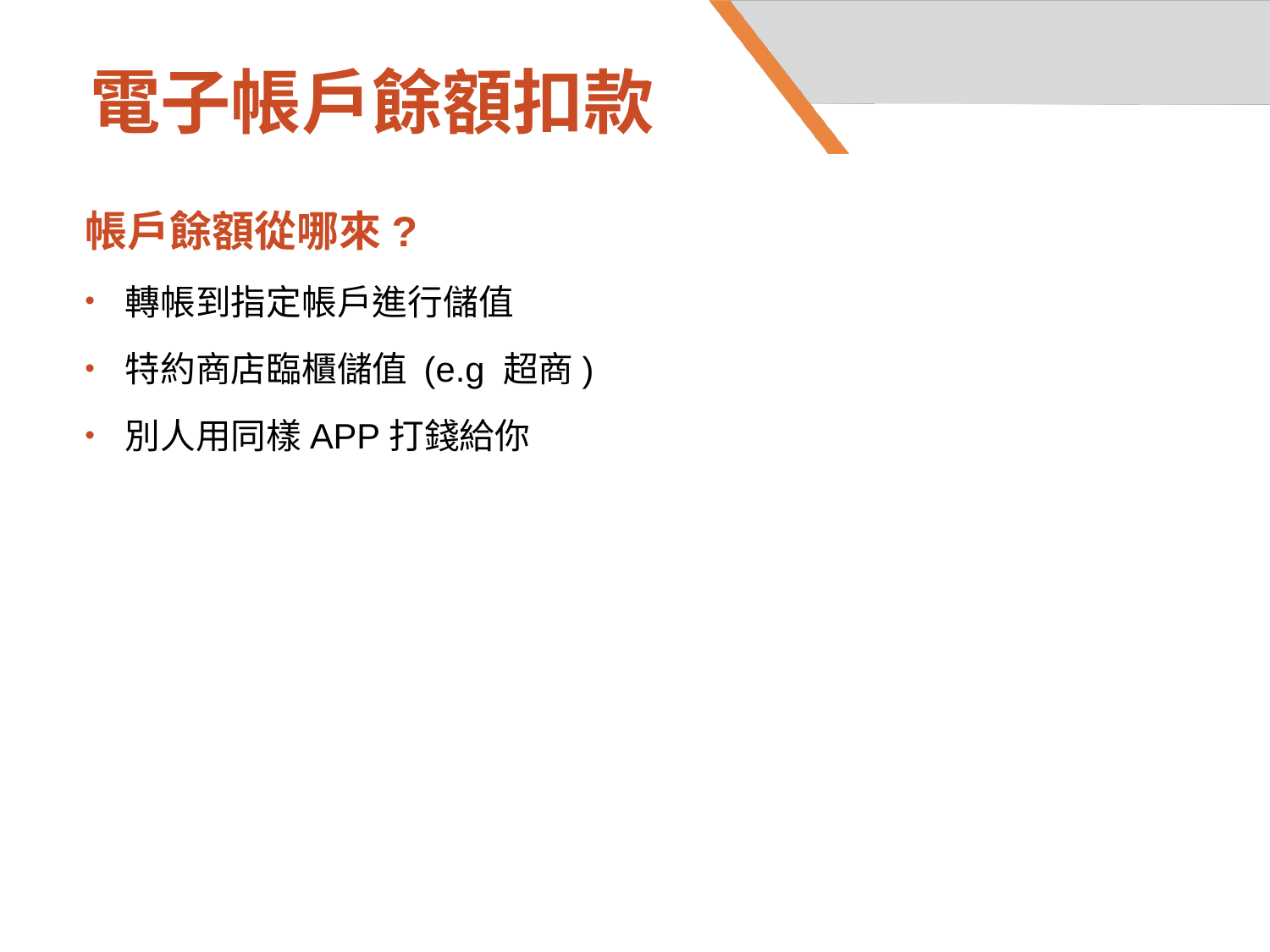

# 電子帳戶餘額扣款
帳戶餘額從哪來?
轉帳到指定帳戶進行儲值
特約商店臨櫃儲值 (e.g 超商)
別人用同樣APP打錢給你